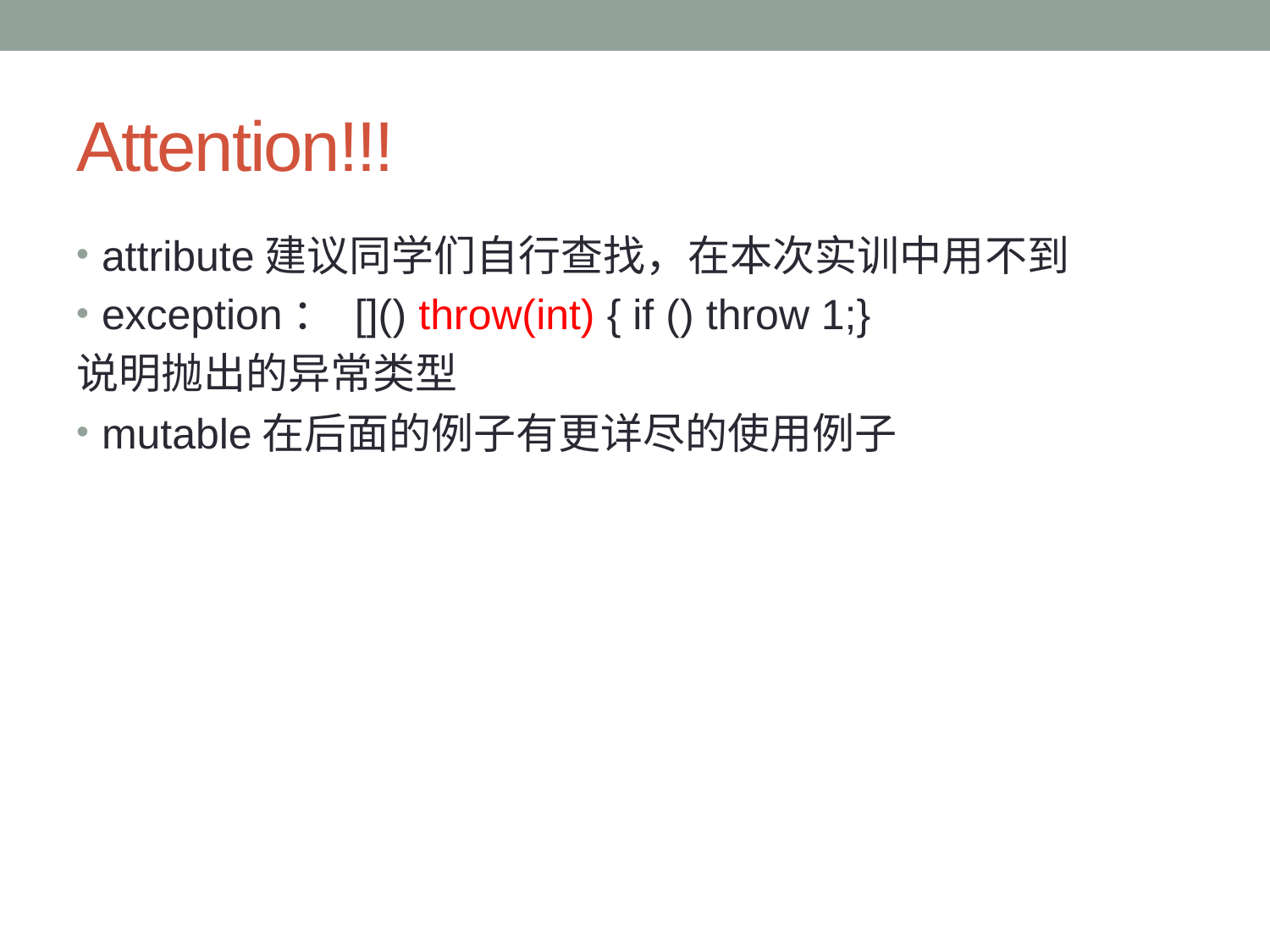

# Attention!!!
attribute建议同学们自行查找，在本次实训中用不到
exception： []() throw(int) { if () throw 1;}
说明抛出的异常类型
mutable在后面的例子有更详尽的使用例子